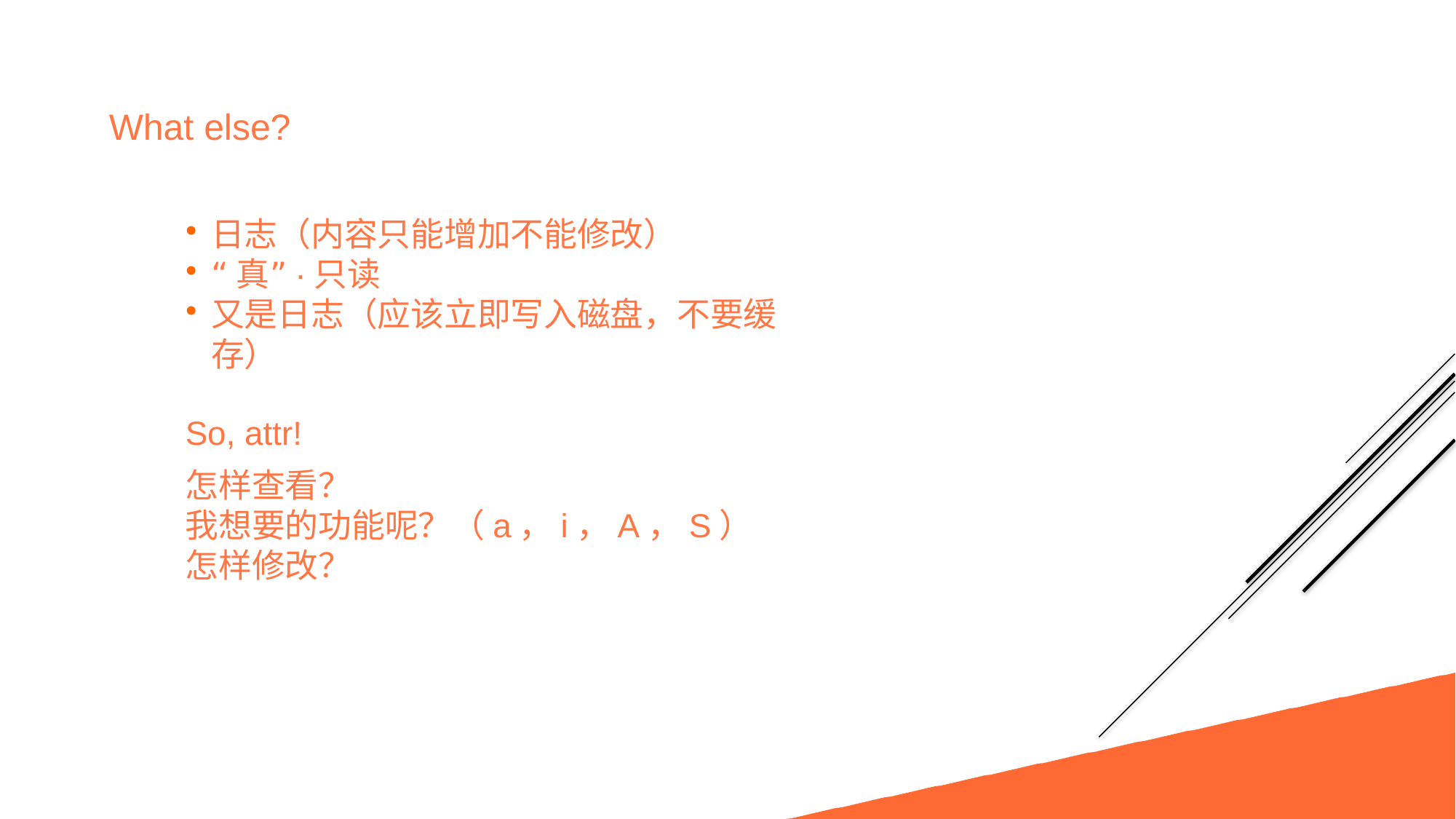

What else?
日志（内容只能增加不能修改）
“真”·只读
又是日志（应该立即写入磁盘，不要缓存）
So, attr!
怎样查看？
我想要的功能呢？（a，i，A，S）
怎样修改？